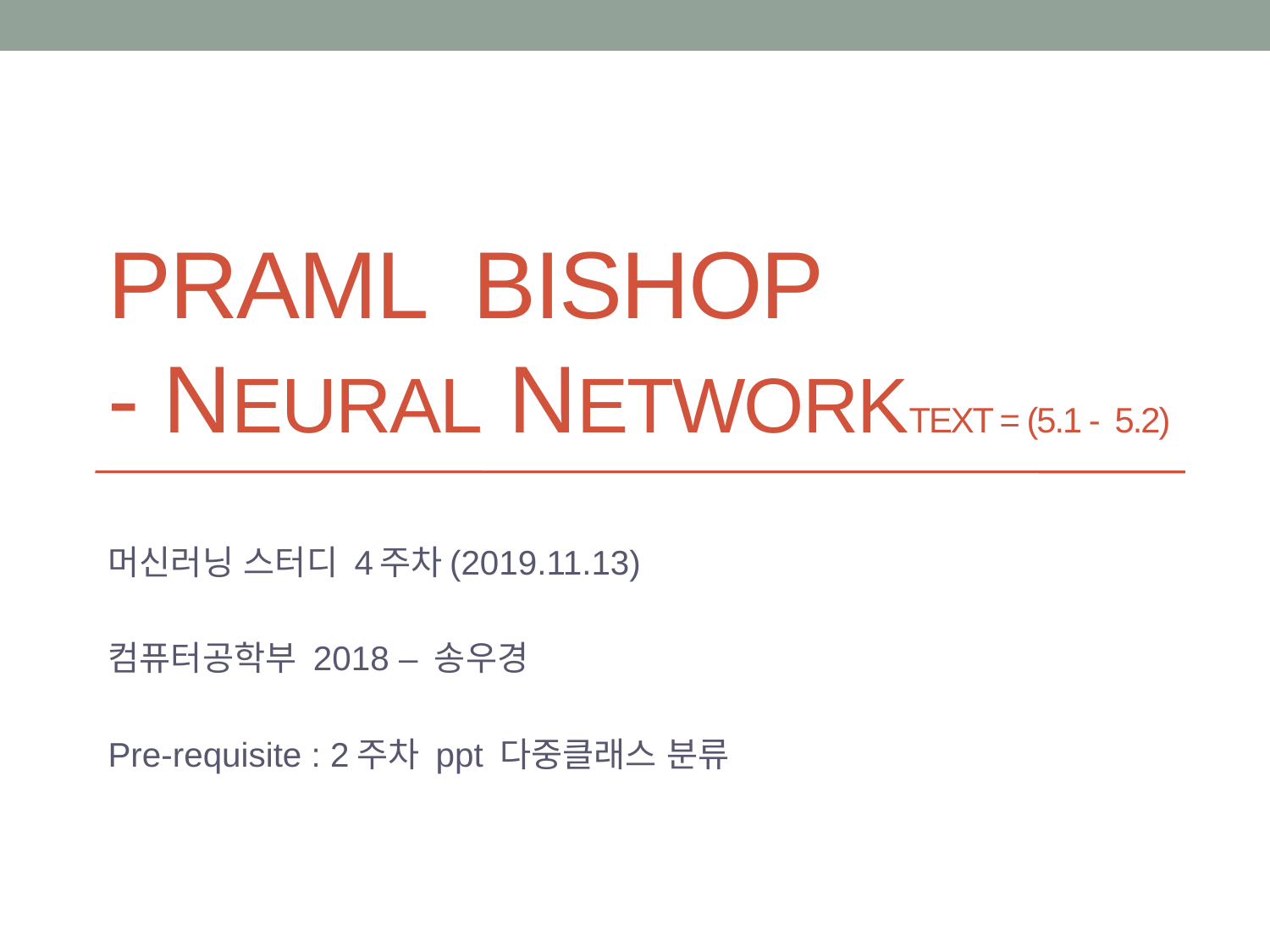

# PRAML  Bishop - Neural Networktext = (5.1 -  5.2)

머신러닝 스터디 4주차(2019.11.13)

컴퓨터공학부 2018 – 송우경

Pre-requisite : 2주차 ppt 다중클래스 분류